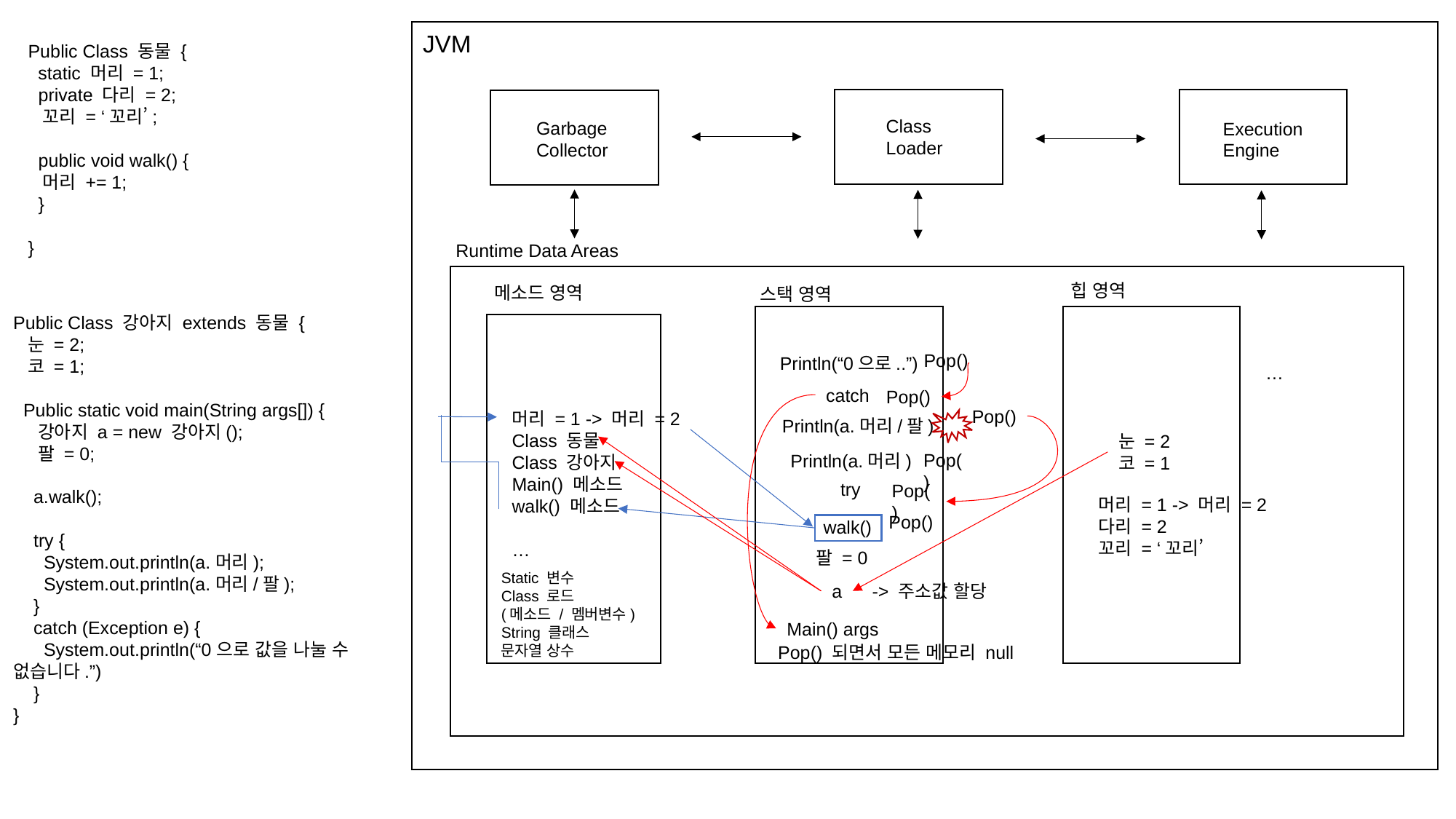

JVM
Public Class 동물 {
  static 머리 = 1;
  private 다리 = 2;
  꼬리 = ‘꼬리’;

  public void walk() {
  머리 += 1;
  }

}

Class
Loader
Garbage
Collector
Execution
Engine
Runtime Data Areas

힙 영역
메소드 영역
스택 영역
Public Class 강아지 extends 동물 {
  눈 = 2;
  코 = 1;

  Public static void main(String args[]) {
    강아지 a = new 강아지();
    팔 = 0;

    a.walk();

    try {
      System.out.println(a.머리);
      System.out.println(a.머리/팔);
    }
    catch (Exception e) {
      System.out.println(“0으로 값을 나눌 수 없습니다.”)
    }
}

Pop()
Println(“0으로..”)
…
catch
Pop()
Pop()
머리 = 1 -> 머리 = 2
Class 동물
Class 강아지
Main() 메소드
walk() 메소드

…

Println(a.머리/팔)

눈 = 2
코 = 1
Pop()
Println(a.머리)
try
Pop()
머리 = 1 -> 머리 = 2
다리 = 2
꼬리 = ‘꼬리’
Pop()
walk()

팔 = 0
Static 변수
Class 로드
(메소드 / 멤버변수)
String 클래스
문자열 상수
-> 주소값 할당
a
Main() args
Pop() 되면서 모든 메모리 null